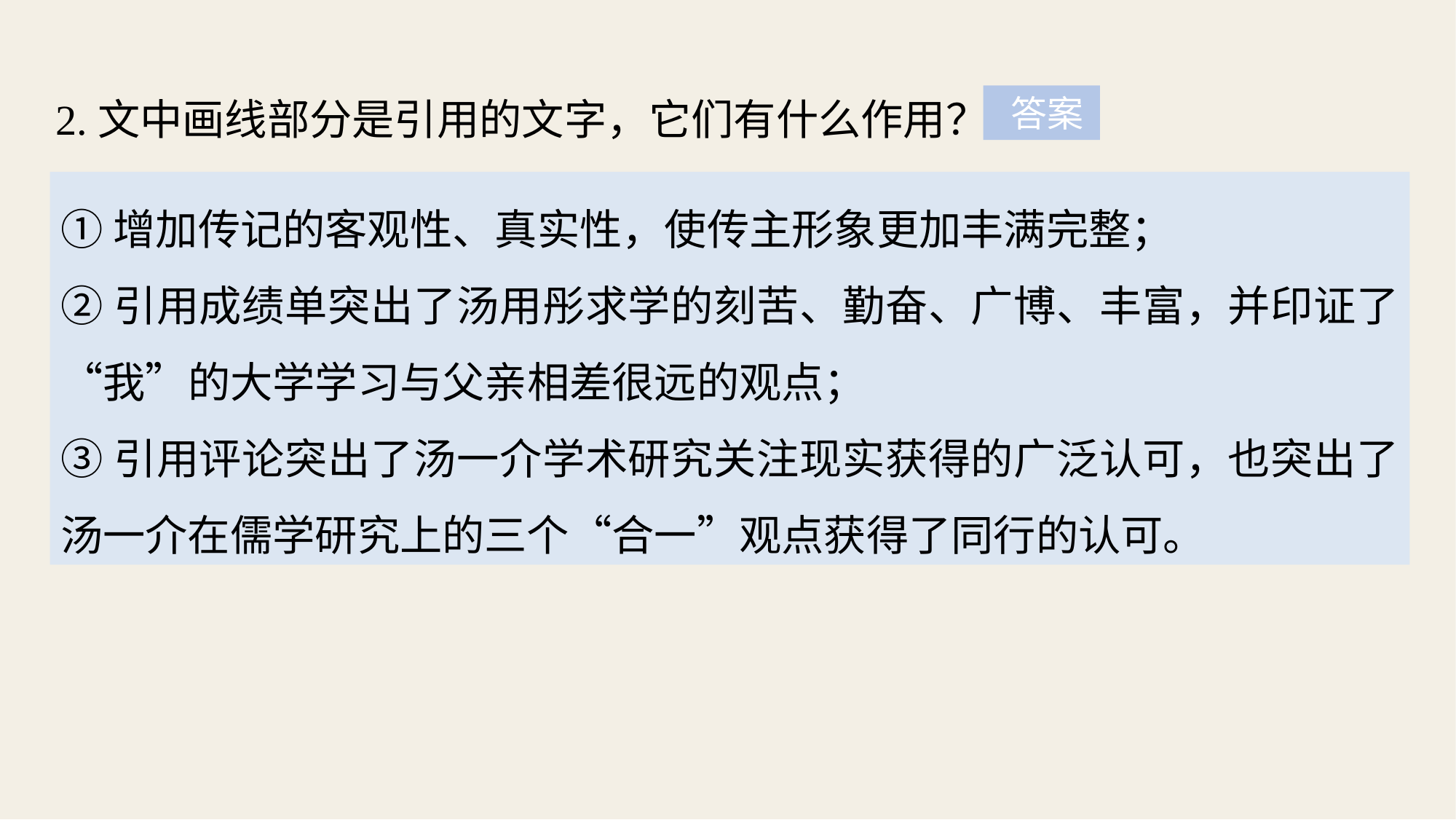

2.文中画线部分是引用的文字，它们有什么作用？
 答案
①增加传记的客观性、真实性，使传主形象更加丰满完整；
②引用成绩单突出了汤用彤求学的刻苦、勤奋、广博、丰富，并印证了“我”的大学学习与父亲相差很远的观点；
③引用评论突出了汤一介学术研究关注现实获得的广泛认可，也突出了汤一介在儒学研究上的三个“合一”观点获得了同行的认可。